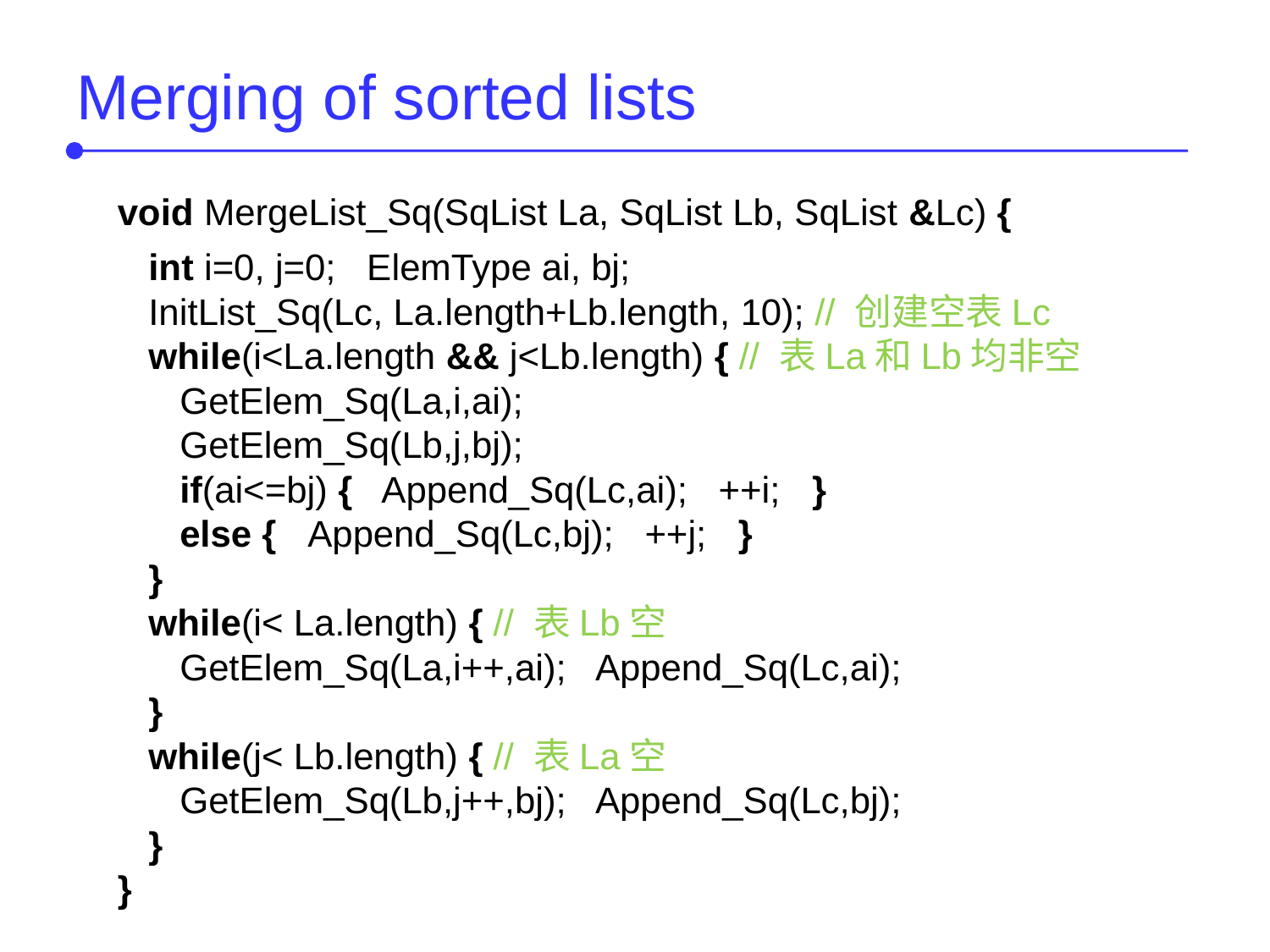

Merging of sorted lists
void MergeList_Sq(SqList La, SqList Lb, SqList &Lc) {
   int i=0, j=0;   ElemType ai, bj;
   InitList_Sq(Lc, La.length+Lb.length, 10); // 创建空表Lc
   while(i<La.length && j<Lb.length) { // 表La和Lb均非空
      GetElem_Sq(La,i,ai);
      GetElem_Sq(Lb,j,bj);
      if(ai<=bj) {   Append_Sq(Lc,ai);   ++i;   }
      else {   Append_Sq(Lc,bj);   ++j;   }
   }
   while(i< La.length) { // 表Lb空
      GetElem_Sq(La,i++,ai);   Append_Sq(Lc,ai);
   }
   while(j< Lb.length) { // 表La空
      GetElem_Sq(Lb,j++,bj);   Append_Sq(Lc,bj);
   }
}